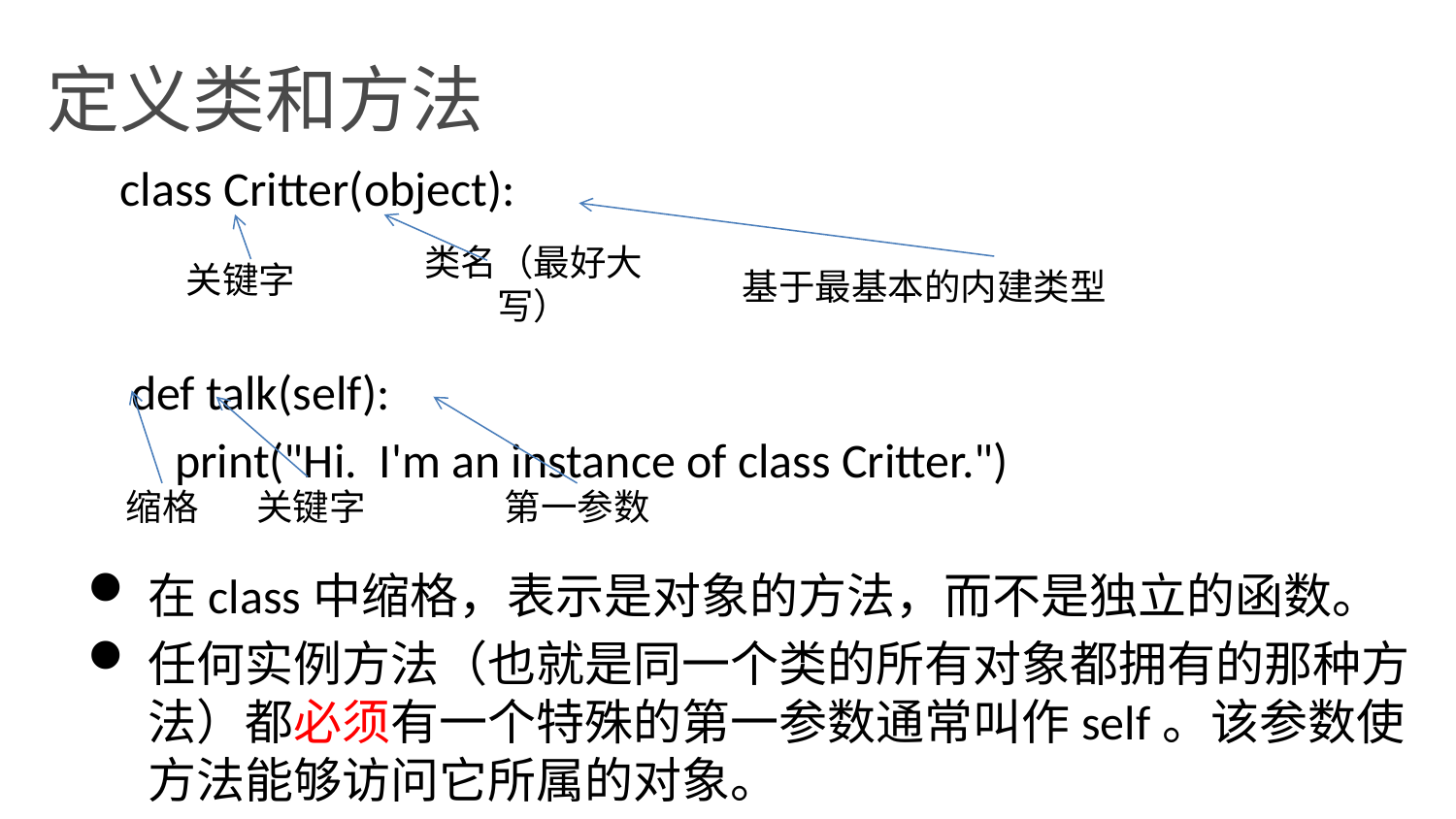

定义类和方法
   class Critter(object):

    def talk(self):
        print("Hi.  I'm an instance of class Critter.")

在class中缩格，表示是对象的方法，而不是独立的函数。
任何实例方法（也就是同一个类的所有对象都拥有的那种方法）都必须有一个特殊的第一参数通常叫作self。该参数使方法能够访问它所属的对象。
关键字
类名（最好大写）
基于最基本的内建类型
缩格
关键字
第一参数
7